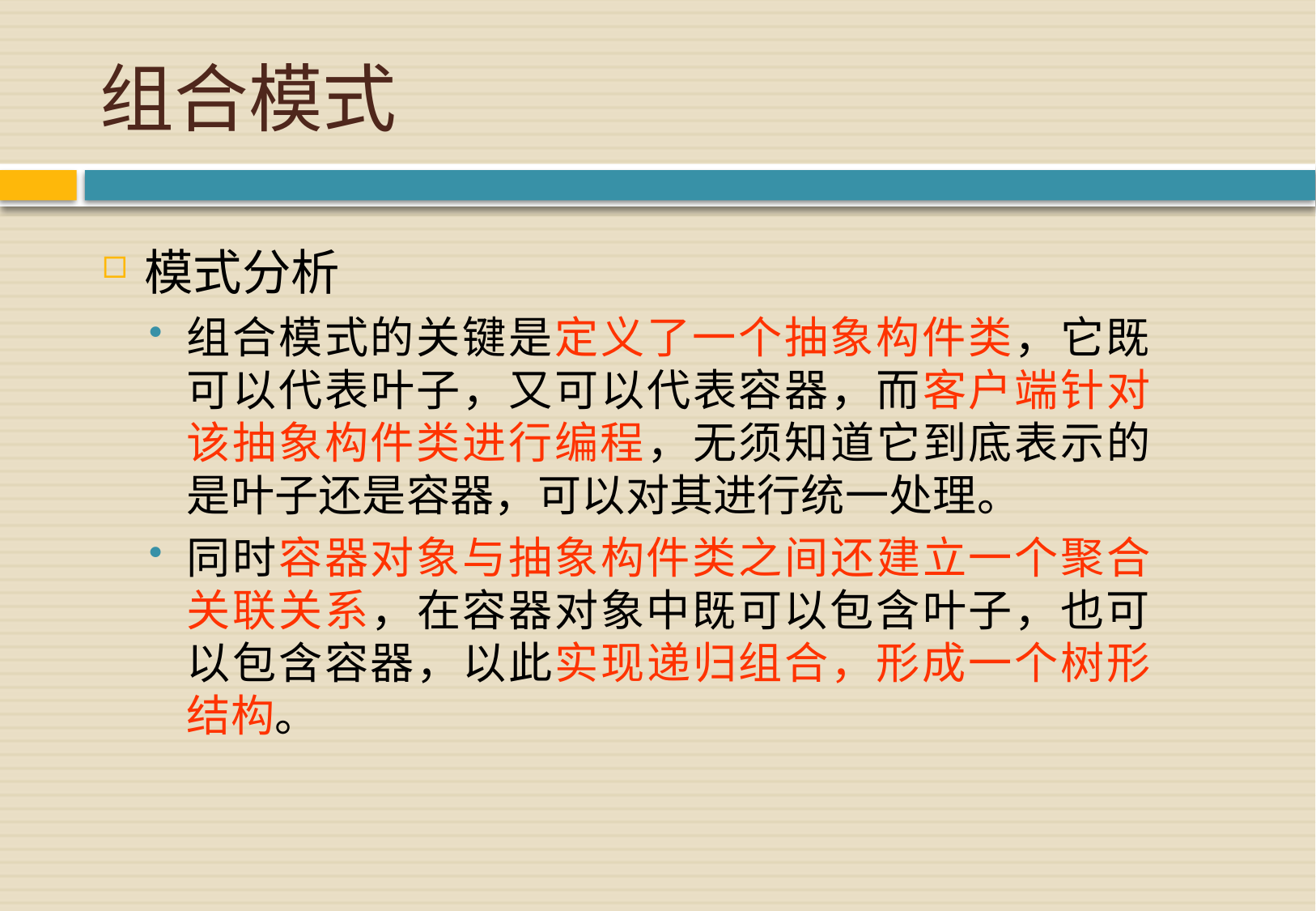

# 组合模式
模式分析
组合模式的关键是定义了一个抽象构件类，它既可以代表叶子，又可以代表容器，而客户端针对该抽象构件类进行编程，无须知道它到底表示的是叶子还是容器，可以对其进行统一处理。
同时容器对象与抽象构件类之间还建立一个聚合关联关系，在容器对象中既可以包含叶子，也可以包含容器，以此实现递归组合，形成一个树形结构。